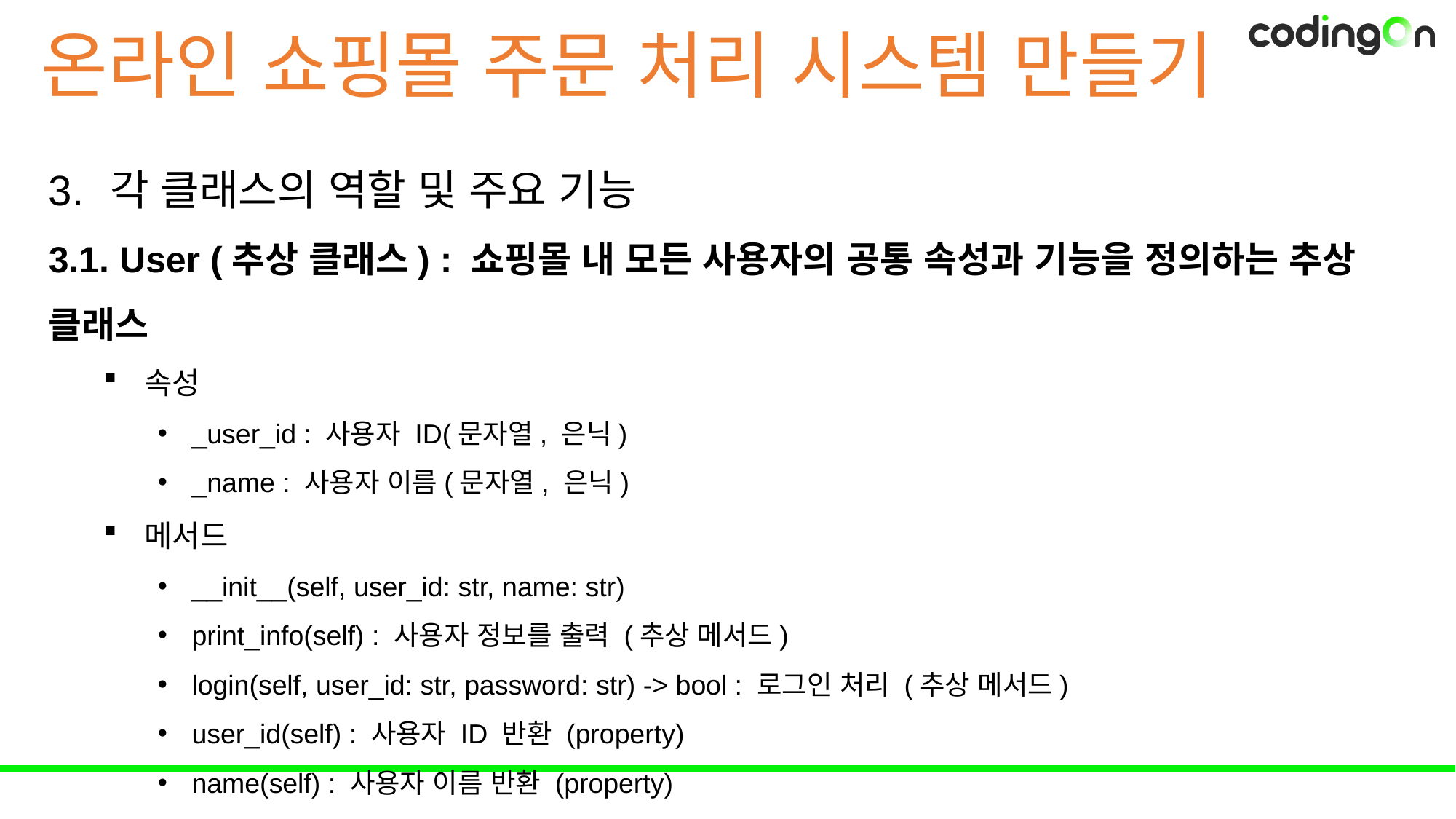

온라인 쇼핑몰 주문 처리 시스템 만들기
각 클래스의 역할 및 주요 기능
3.1. User (추상 클래스) : 쇼핑몰 내 모든 사용자의 공통 속성과 기능을 정의하는 추상 클래스
속성
_user_id : 사용자 ID(문자열, 은닉)
_name : 사용자 이름(문자열, 은닉)
메서드
__init__(self, user_id: str, name: str)
print_info(self) : 사용자 정보를 출력 (추상 메서드)
login(self, user_id: str, password: str) -> bool : 로그인 처리 (추상 메서드)
user_id(self) : 사용자 ID 반환 (property)
name(self) : 사용자 이름 반환 (property)